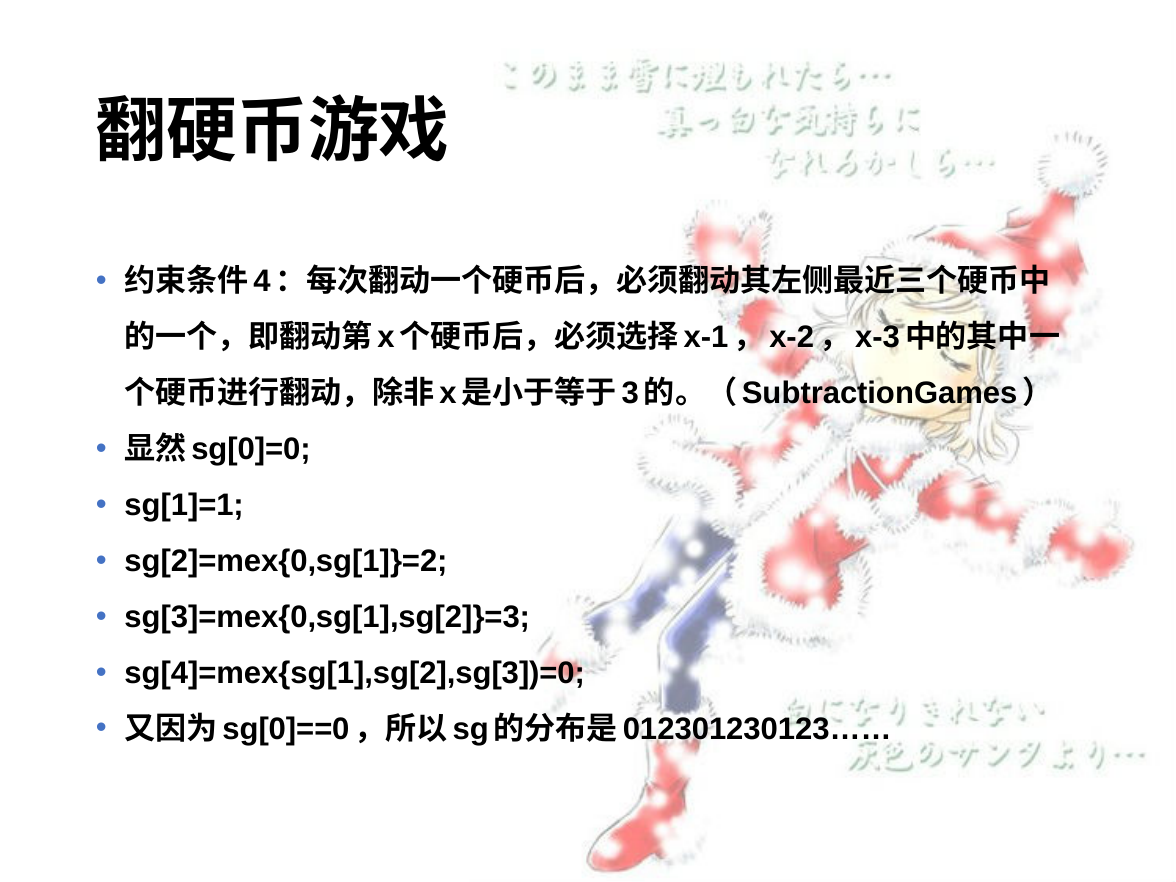

# 翻硬币游戏
约束条件4：每次翻动一个硬币后，必须翻动其左侧最近三个硬币中的一个，即翻动第x个硬币后，必须选择x-1，x-2，x-3中的其中一个硬币进行翻动，除非x是小于等于3的。（SubtractionGames）
显然sg[0]=0;
sg[1]=1;
sg[2]=mex{0,sg[1]}=2;
sg[3]=mex{0,sg[1],sg[2]}=3;
sg[4]=mex{sg[1],sg[2],sg[3])=0;
又因为sg[0]==0，所以sg的分布是012301230123……